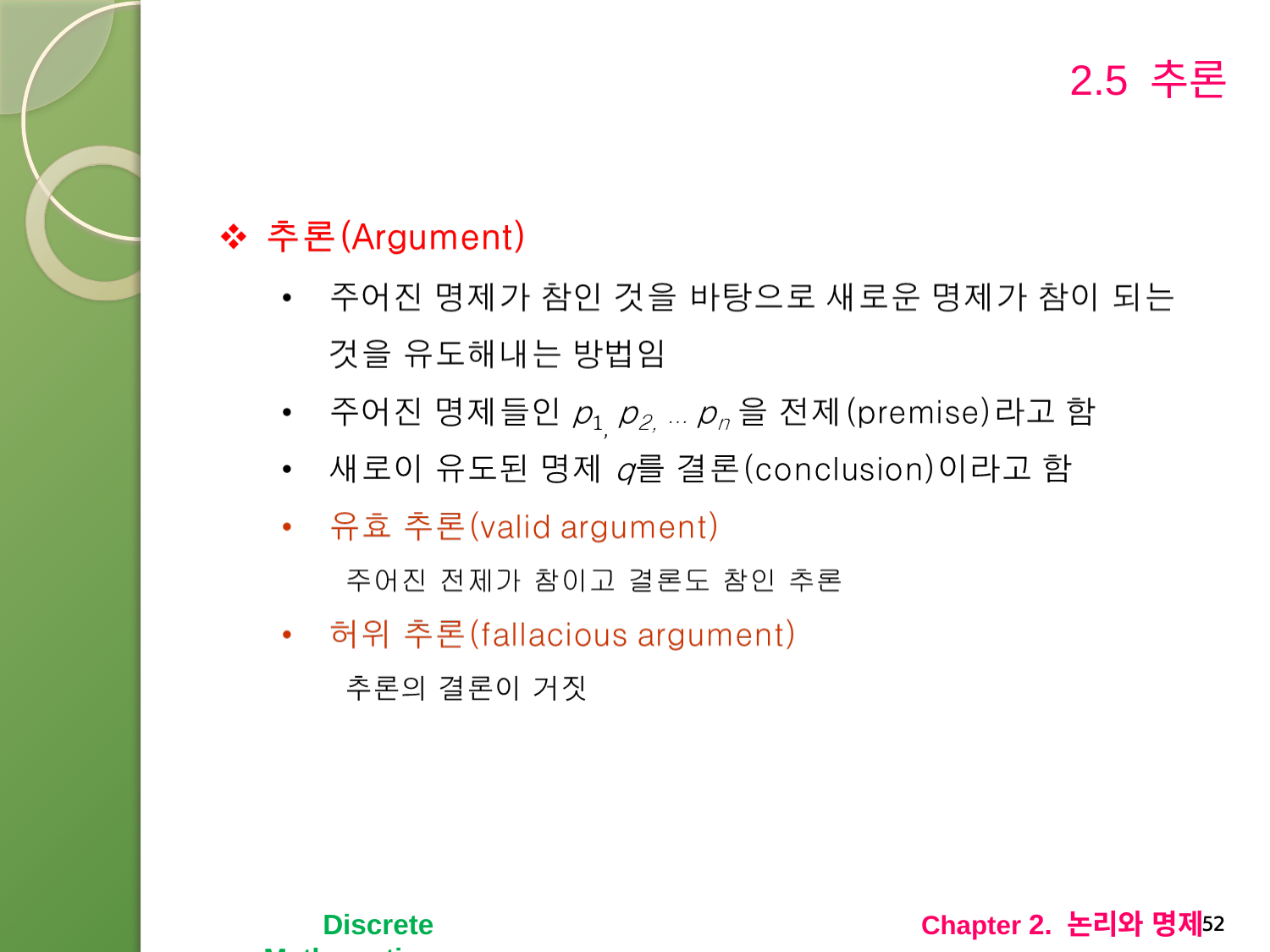

# 2.5 추론

Discrete Mathematics
Chapter 2. 논리와 명제
52